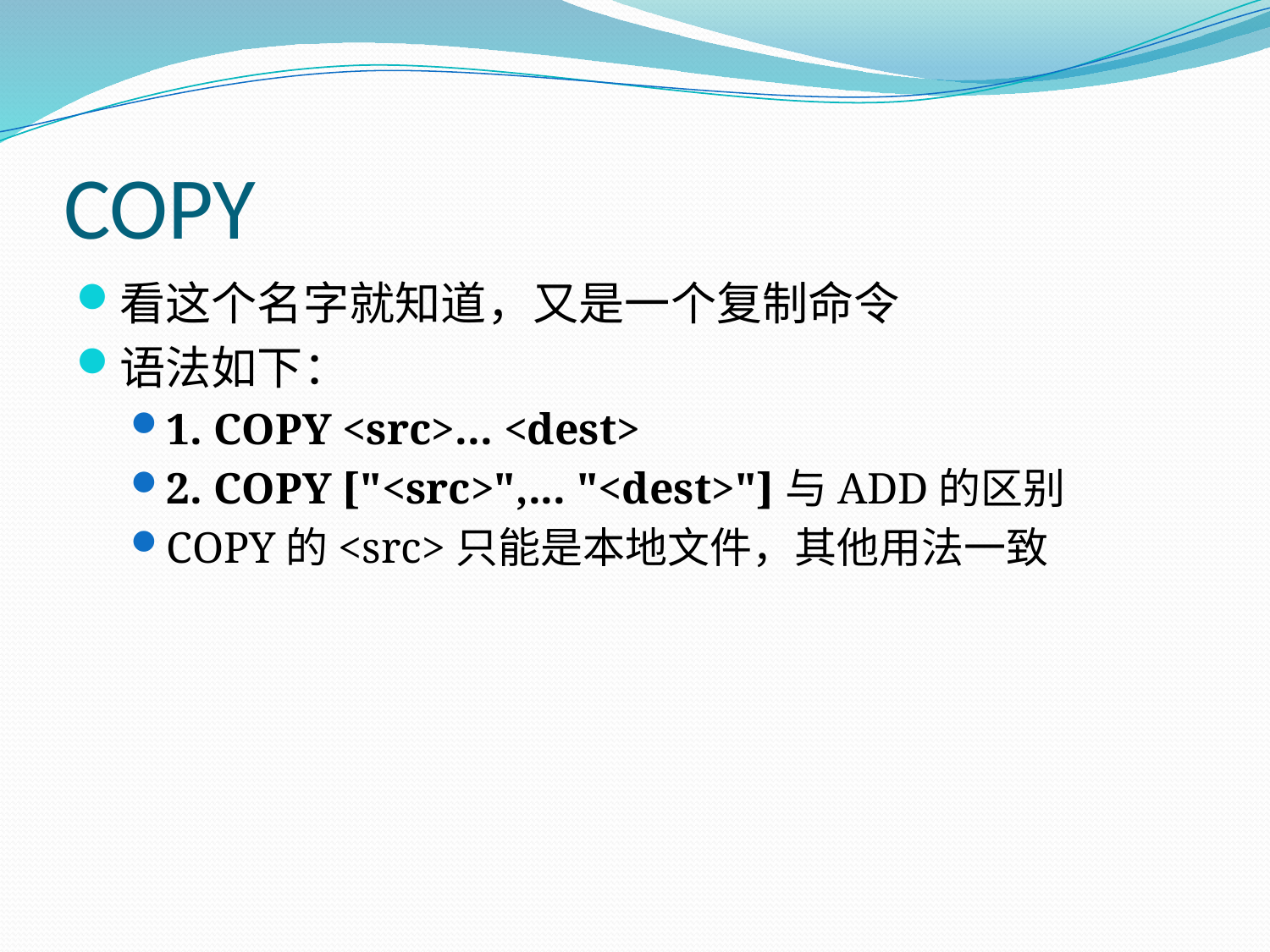

# COPY
看这个名字就知道，又是一个复制命令
语法如下：
1. COPY <src>... <dest>
2. COPY ["<src>",... "<dest>"]与ADD的区别
COPY的<src>只能是本地文件，其他用法一致